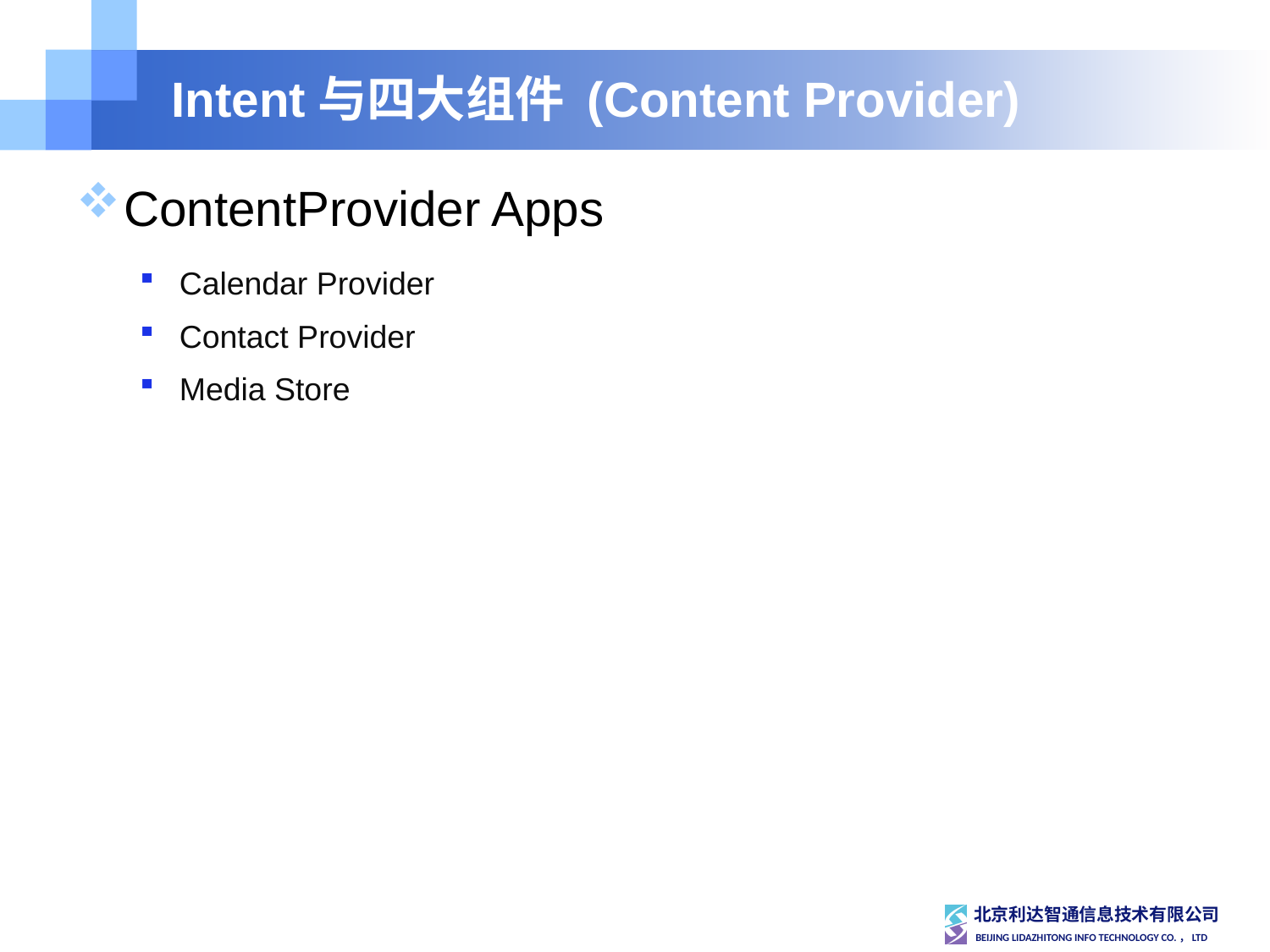

# Intent与四大组件 (Content Provider)
ContentProvider Apps
Calendar Provider
Contact Provider
Media Store